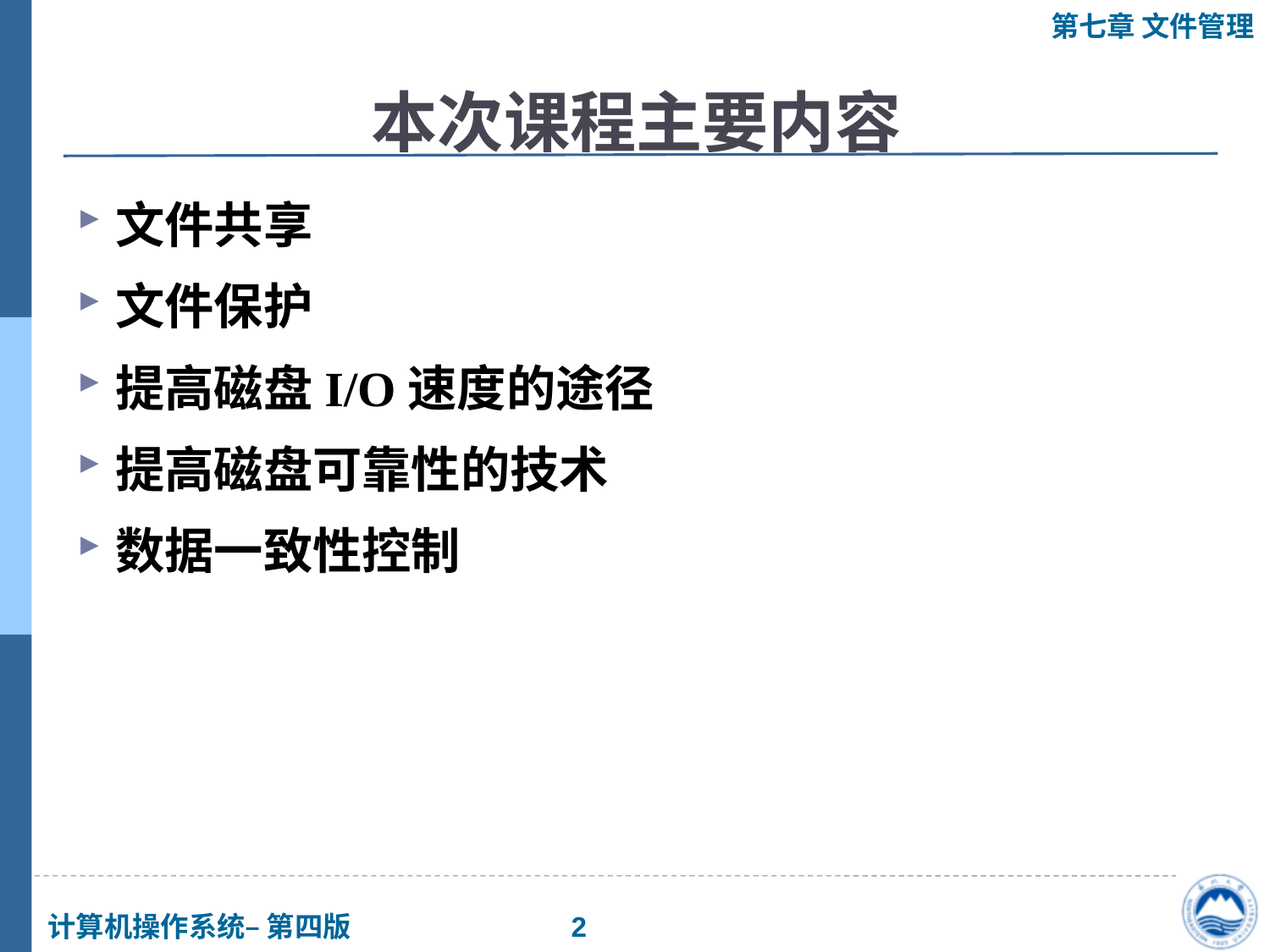

# 本次课程主要内容
文件共享
文件保护
提高磁盘I/O速度的途径
提高磁盘可靠性的技术
数据一致性控制